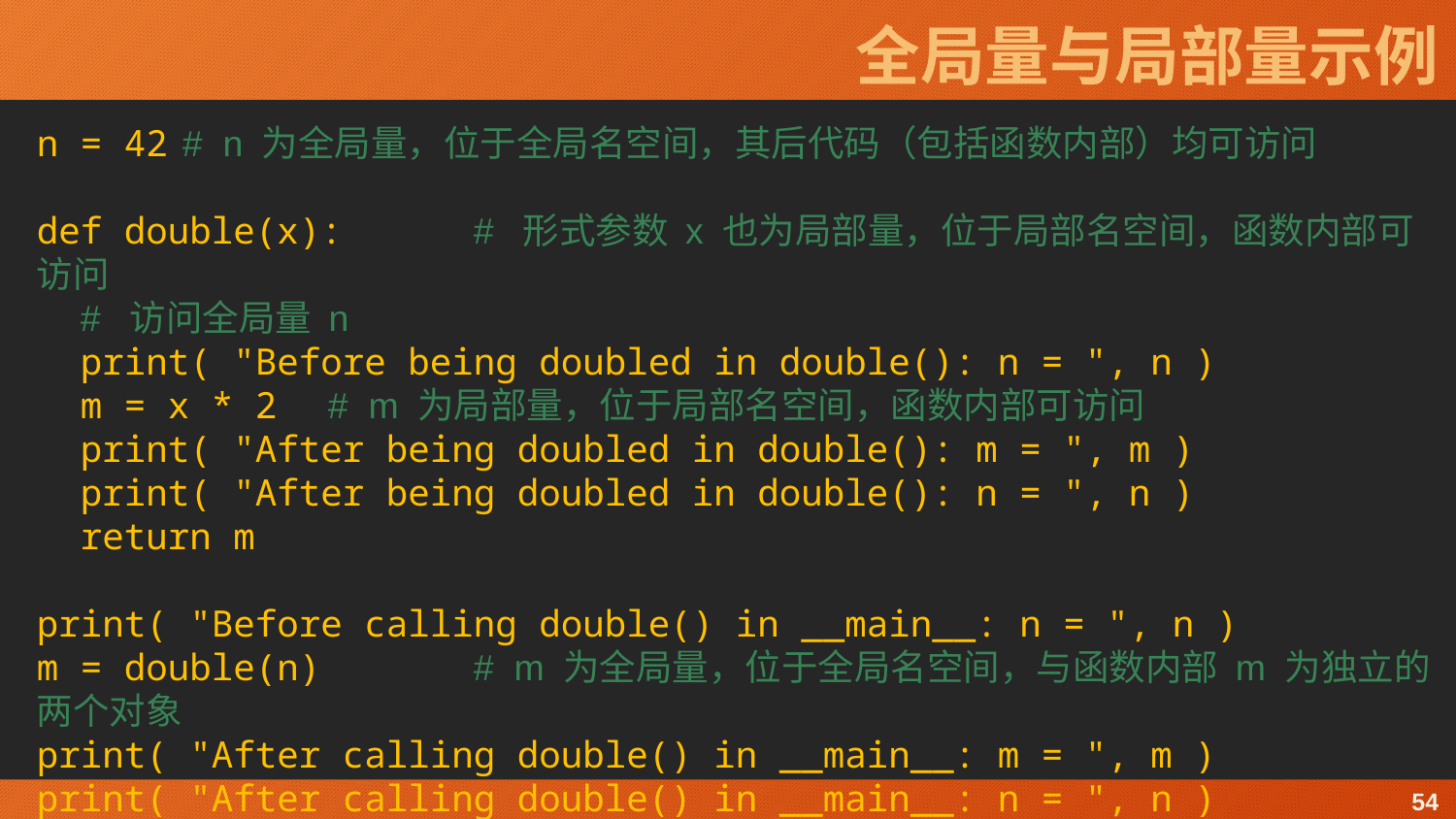

# 全局量与局部量示例
n = 42	#  n 为全局量，位于全局名空间，其后代码（包括函数内部）均可访问

def double(x):	#  形式参数 x 也为局部量，位于局部名空间，函数内部可访问
  #  访问全局量 n
  print( "Before being doubled in double(): n = ", n )
  m = x * 2 	#  m 为局部量，位于局部名空间，函数内部可访问
  print( "After being doubled in double(): m = ", m )
  print( "After being doubled in double(): n = ", n )
  return m

print( "Before calling double() in __main__: n = ", n )
m = double(n) 	#  m 为全局量，位于全局名空间，与函数内部 m 为独立的两个对象
print( "After calling double() in __main__: m = ", m )
print( "After calling double() in __main__: n = ", n )

54